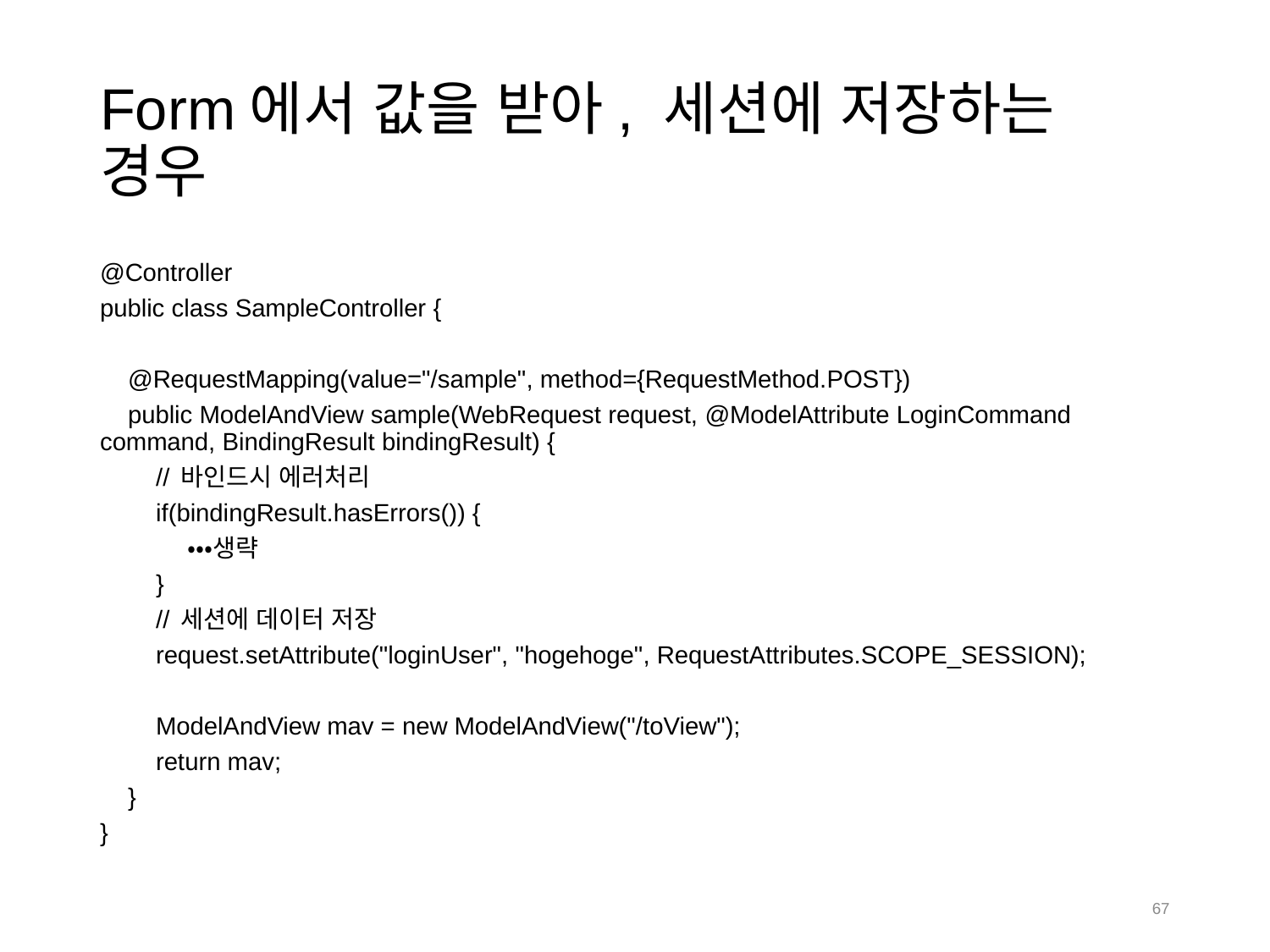

# Form에서 값을 받아, 세션에 저장하는 경우
@Controller
public class SampleController {

    @RequestMapping(value="/sample", method={RequestMethod.POST})
    public ModelAndView sample(WebRequest request, @ModelAttribute LoginCommand command, BindingResult bindingResult) {
        // 바인드시 에러처리
        if(bindingResult.hasErrors()) {
            ・・・생략
        }
        // 세션에 데이터 저장
        request.setAttribute("loginUser", "hogehoge", RequestAttributes.SCOPE_SESSION);

        ModelAndView mav = new ModelAndView("/toView");
        return mav;
    }
}
67